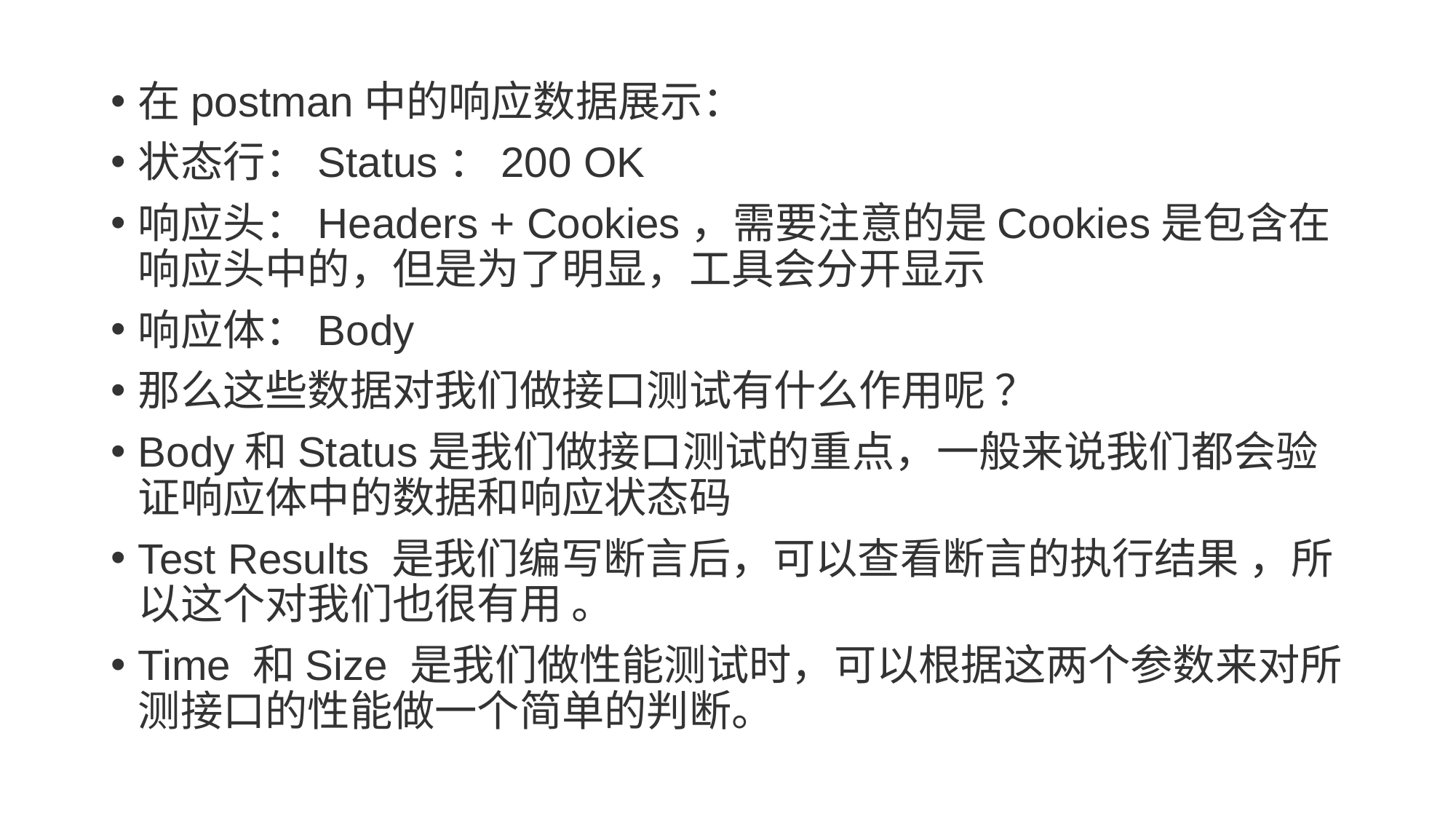

在postman中的响应数据展示：
状态行：Status：200 OK
响应头：Headers + Cookies，需要注意的是Cookies是包含在响应头中的，但是为了明显，工具会分开显示
响应体：Body
那么这些数据对我们做接口测试有什么作用呢 ？
Body和Status是我们做接口测试的重点，一般来说我们都会验证响应体中的数据和响应状态码
Test Results 是我们编写断言后，可以查看断言的执行结果 ，所以这个对我们也很有用 。
Time 和Size 是我们做性能测试时，可以根据这两个参数来对所测接口的性能做一个简单的判断。